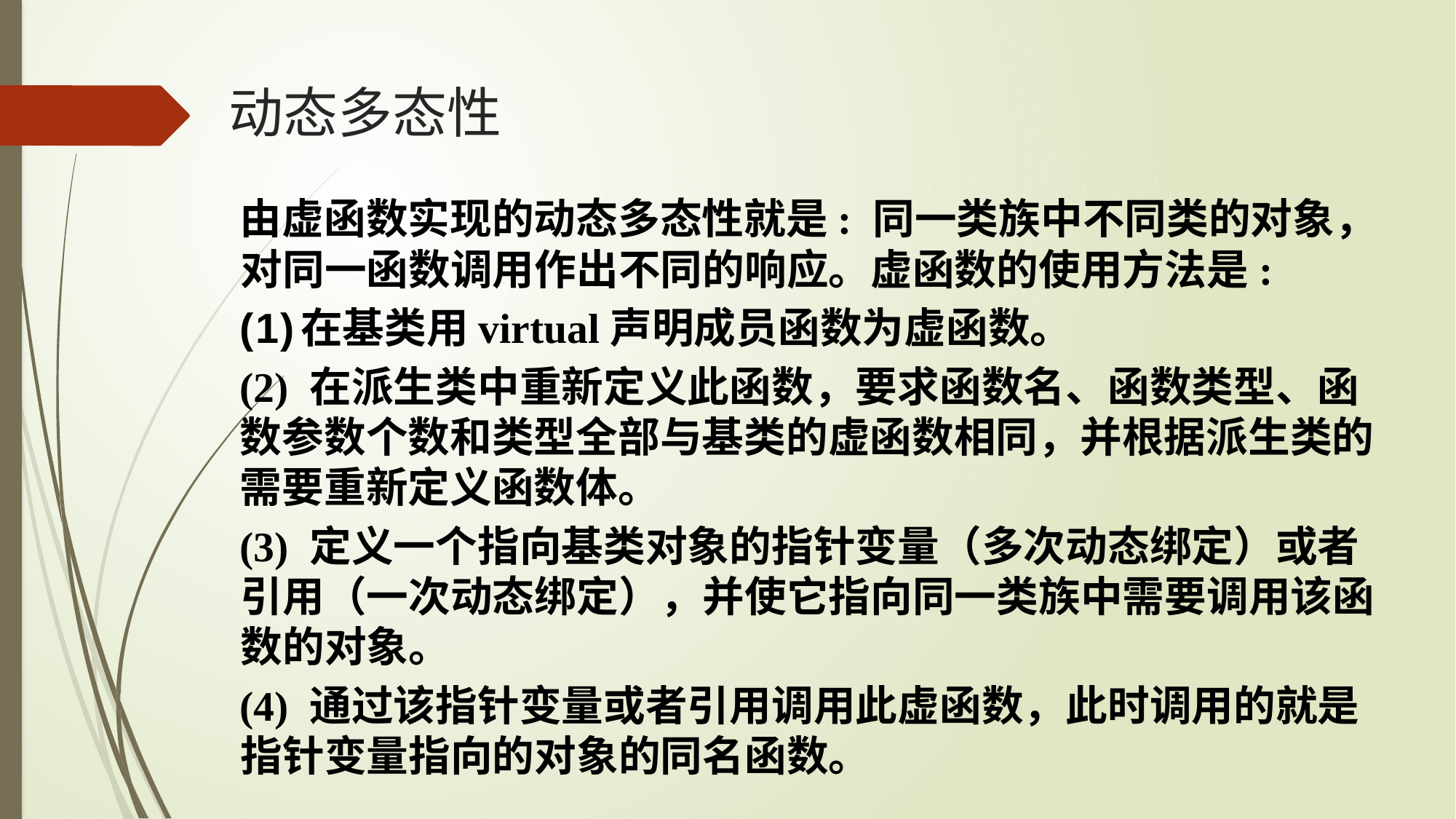

# 动态多态性
由虚函数实现的动态多态性就是: 同一类族中不同类的对象，对同一函数调用作出不同的响应。虚函数的使用方法是:
在基类用virtual声明成员函数为虚函数。
(2) 在派生类中重新定义此函数，要求函数名、函数类型、函数参数个数和类型全部与基类的虚函数相同，并根据派生类的需要重新定义函数体。
(3) 定义一个指向基类对象的指针变量（多次动态绑定）或者引用（一次动态绑定），并使它指向同一类族中需要调用该函数的对象。
(4) 通过该指针变量或者引用调用此虚函数，此时调用的就是指针变量指向的对象的同名函数。